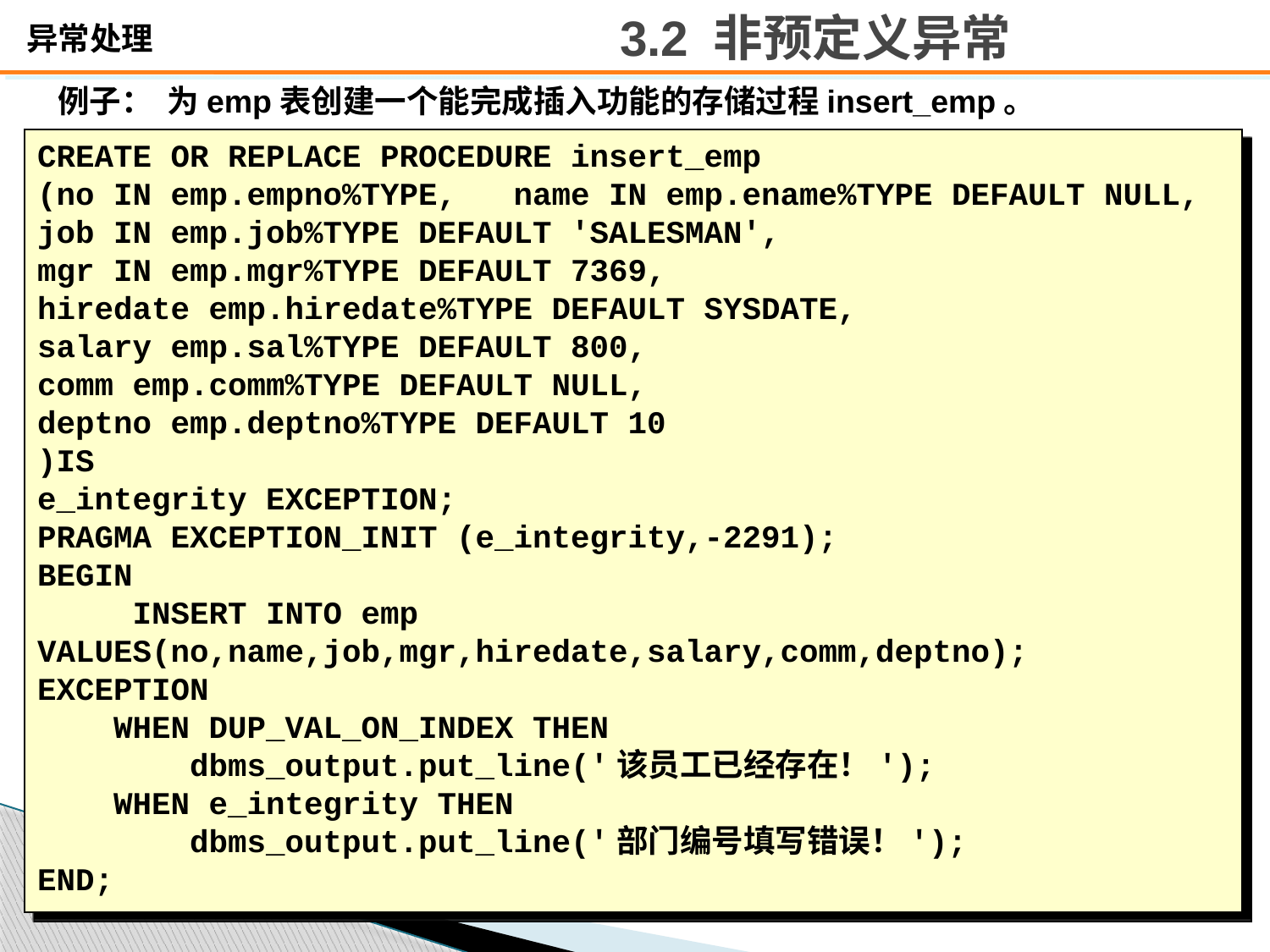

# 3.2 非预定义异常
例子：  为emp表创建一个能完成插入功能的存储过程insert_emp。
CREATE OR REPLACE PROCEDURE insert_emp
(no IN emp.empno%TYPE,   name IN emp.ename%TYPE DEFAULT NULL,
job IN emp.job%TYPE DEFAULT 'SALESMAN',
mgr IN emp.mgr%TYPE DEFAULT 7369,
hiredate emp.hiredate%TYPE DEFAULT SYSDATE,
salary emp.sal%TYPE DEFAULT 800,
comm emp.comm%TYPE DEFAULT NULL,
deptno emp.deptno%TYPE DEFAULT 10
)IS
e_integrity EXCEPTION;
PRAGMA EXCEPTION_INIT (e_integrity,-2291);
BEGIN
     INSERT INTO emp VALUES(no,name,job,mgr,hiredate,salary,comm,deptno);
EXCEPTION
    WHEN DUP_VAL_ON_INDEX THEN
        dbms_output.put_line('该员工已经存在！');
    WHEN e_integrity THEN
        dbms_output.put_line('部门编号填写错误！');
END;